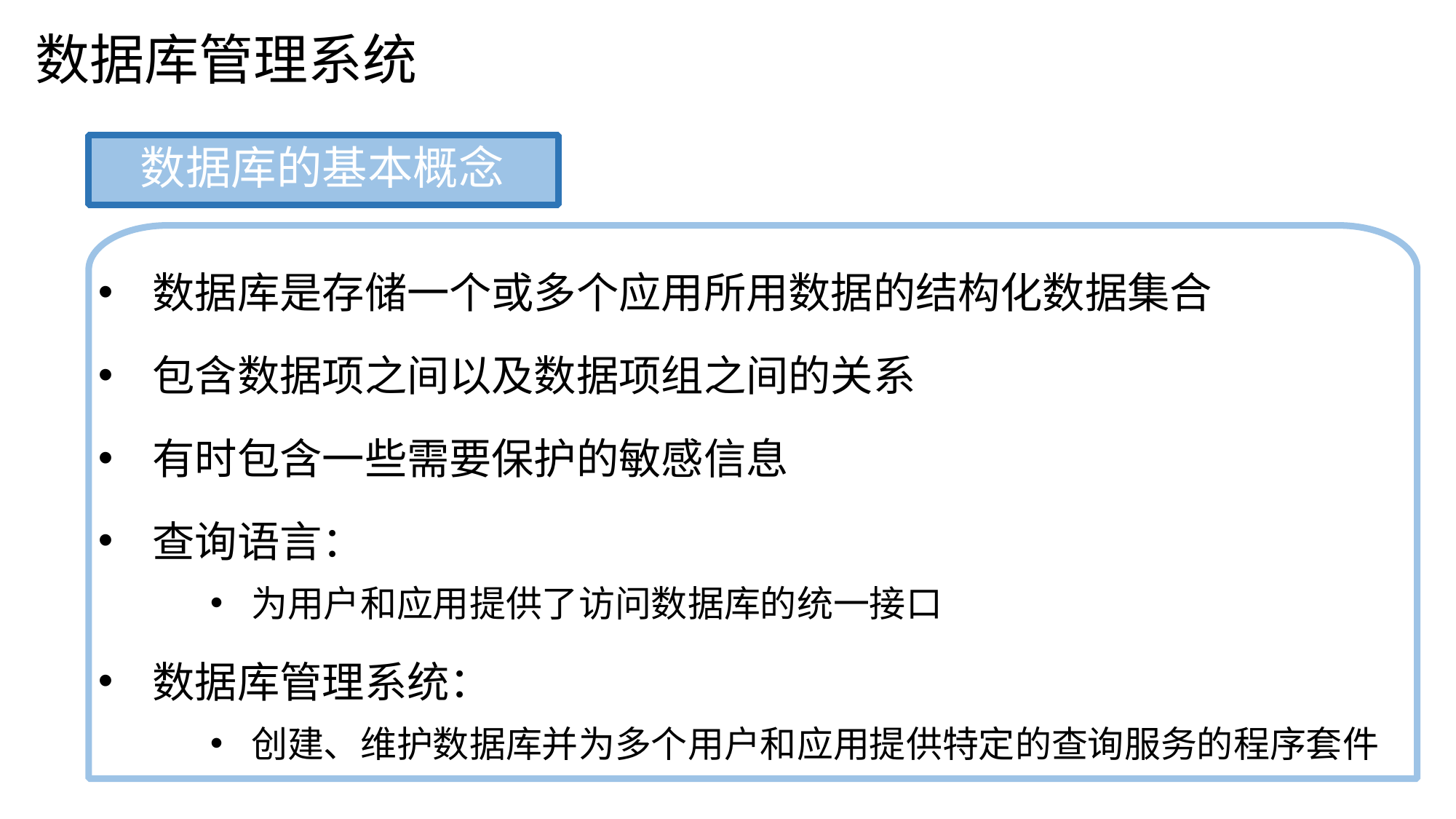

数据库管理系统
数据库的基本概念
数据库是存储一个或多个应用所用数据的结构化数据集合
包含数据项之间以及数据项组之间的关系
有时包含一些需要保护的敏感信息
查询语言：
为用户和应用提供了访问数据库的统一接口
数据库管理系统：
创建、维护数据库并为多个用户和应用提供特定的查询服务的程序套件